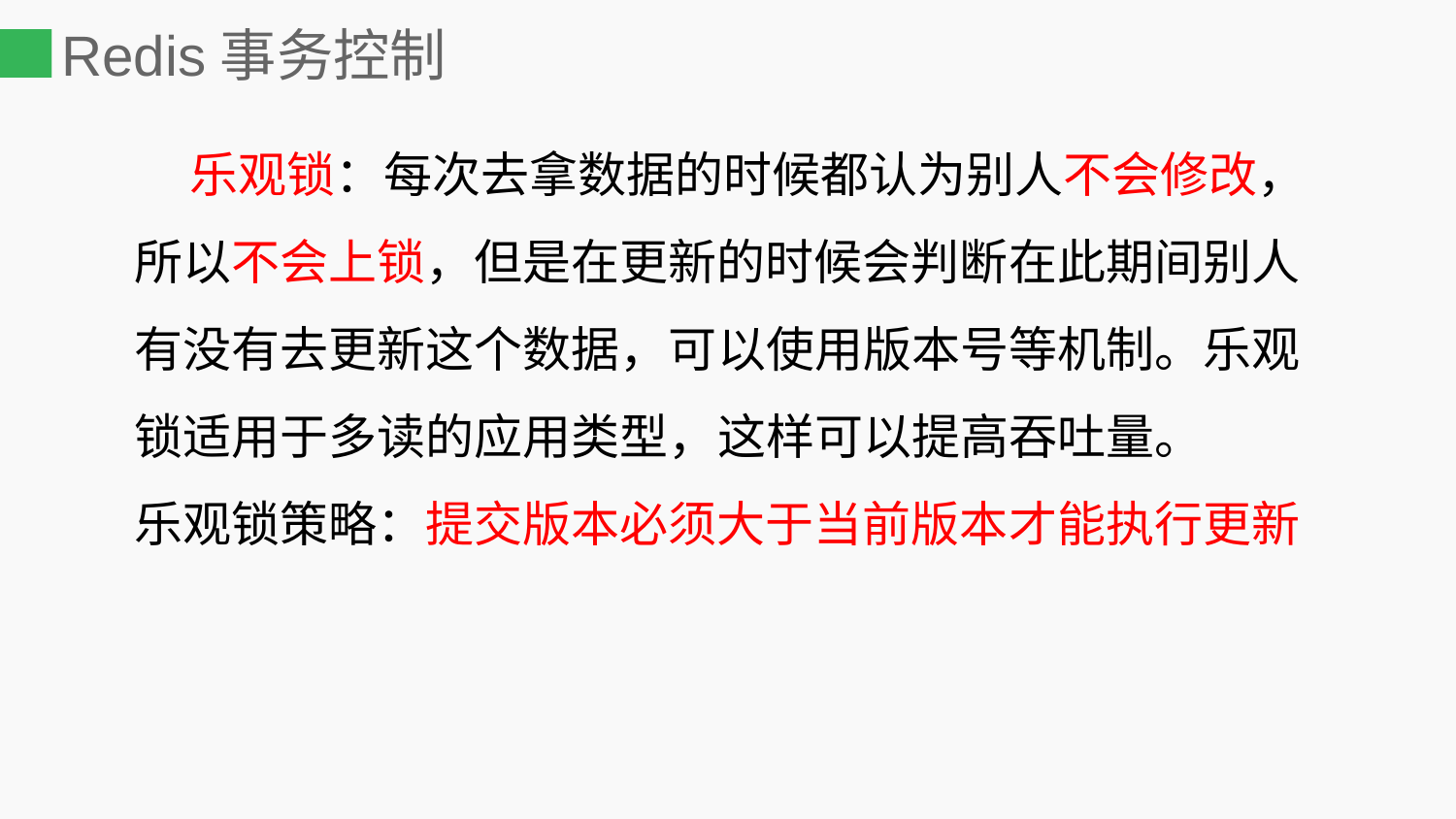

# Redis事务控制
    乐观锁：每次去拿数据的时候都认为别人不会修改，所以不会上锁，但是在更新的时候会判断在此期间别人有没有去更新这个数据，可以使用版本号等机制。乐观锁适用于多读的应用类型，这样可以提高吞吐量。
乐观锁策略：提交版本必须大于当前版本才能执行更新